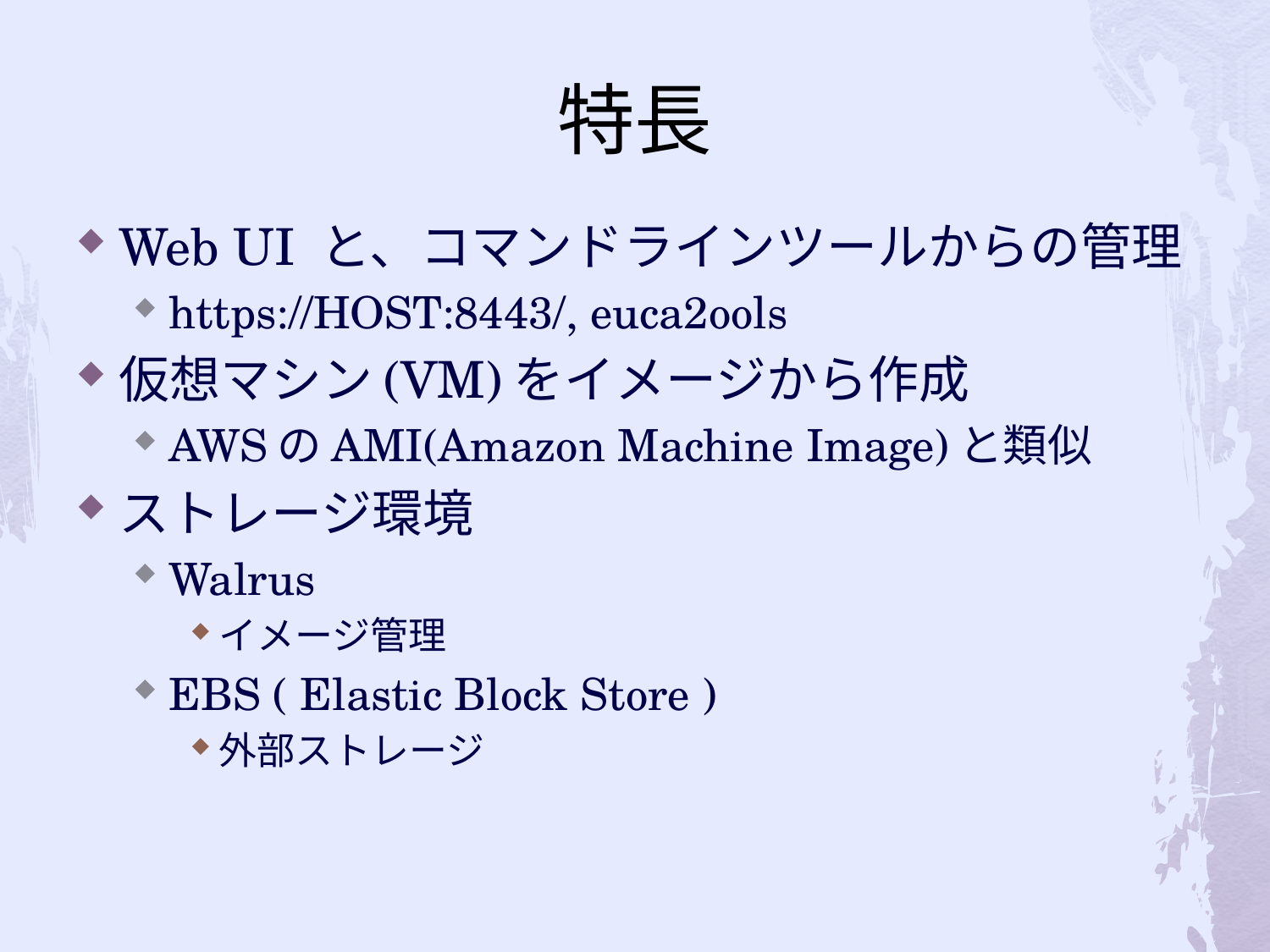

# 特長
Web UI と、コマンドラインツールからの管理
https://HOST:8443/, euca2ools
仮想マシン(VM)をイメージから作成
AWSのAMI(Amazon Machine Image)と類似
ストレージ環境
Walrus
イメージ管理
EBS ( Elastic Block Store )
外部ストレージ